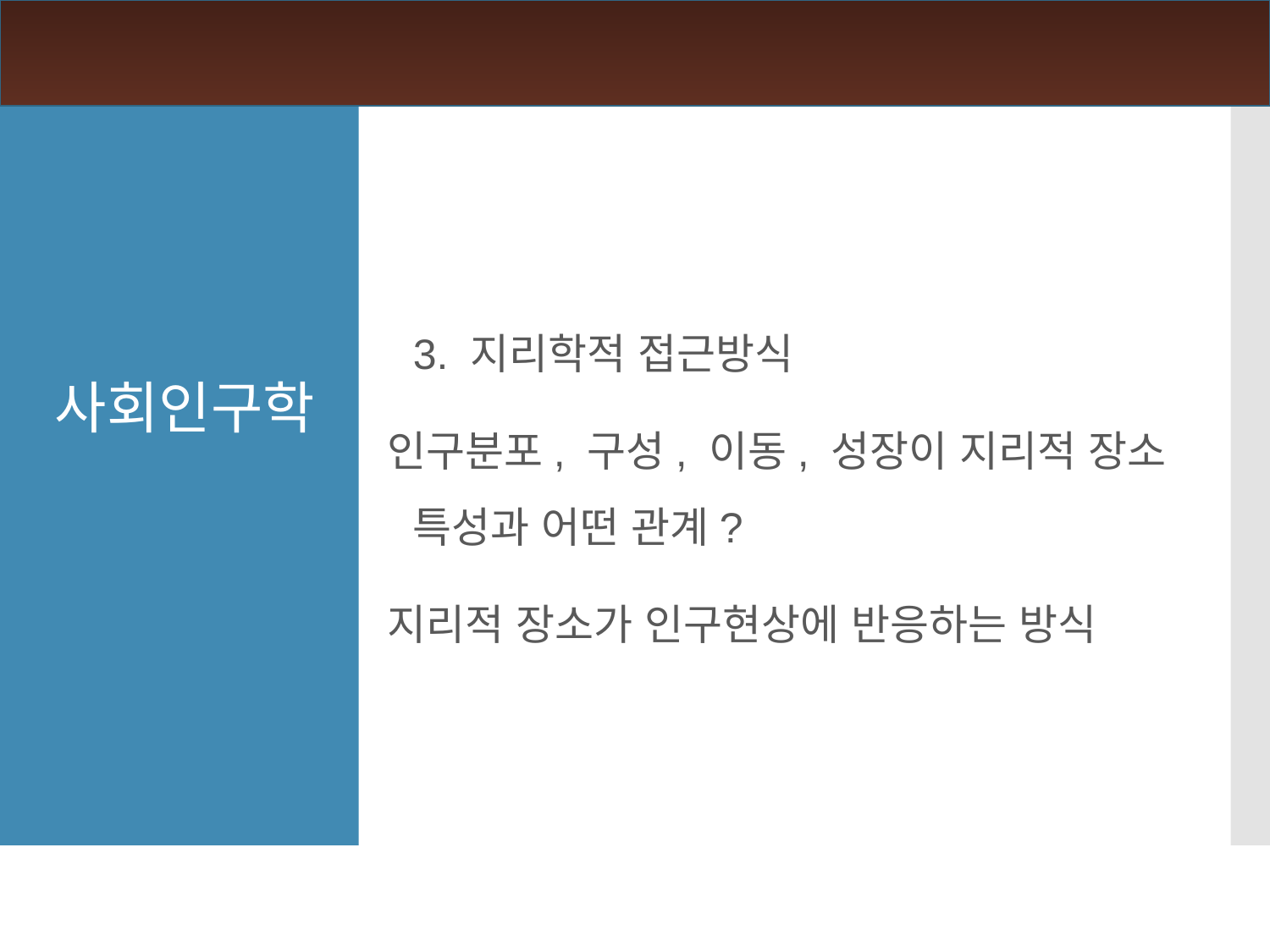

3. 지리학적 접근방식
인구분포, 구성, 이동, 성장이 지리적 장소 특성과 어떤 관계?
지리적 장소가 인구현상에 반응하는 방식
사회인구학